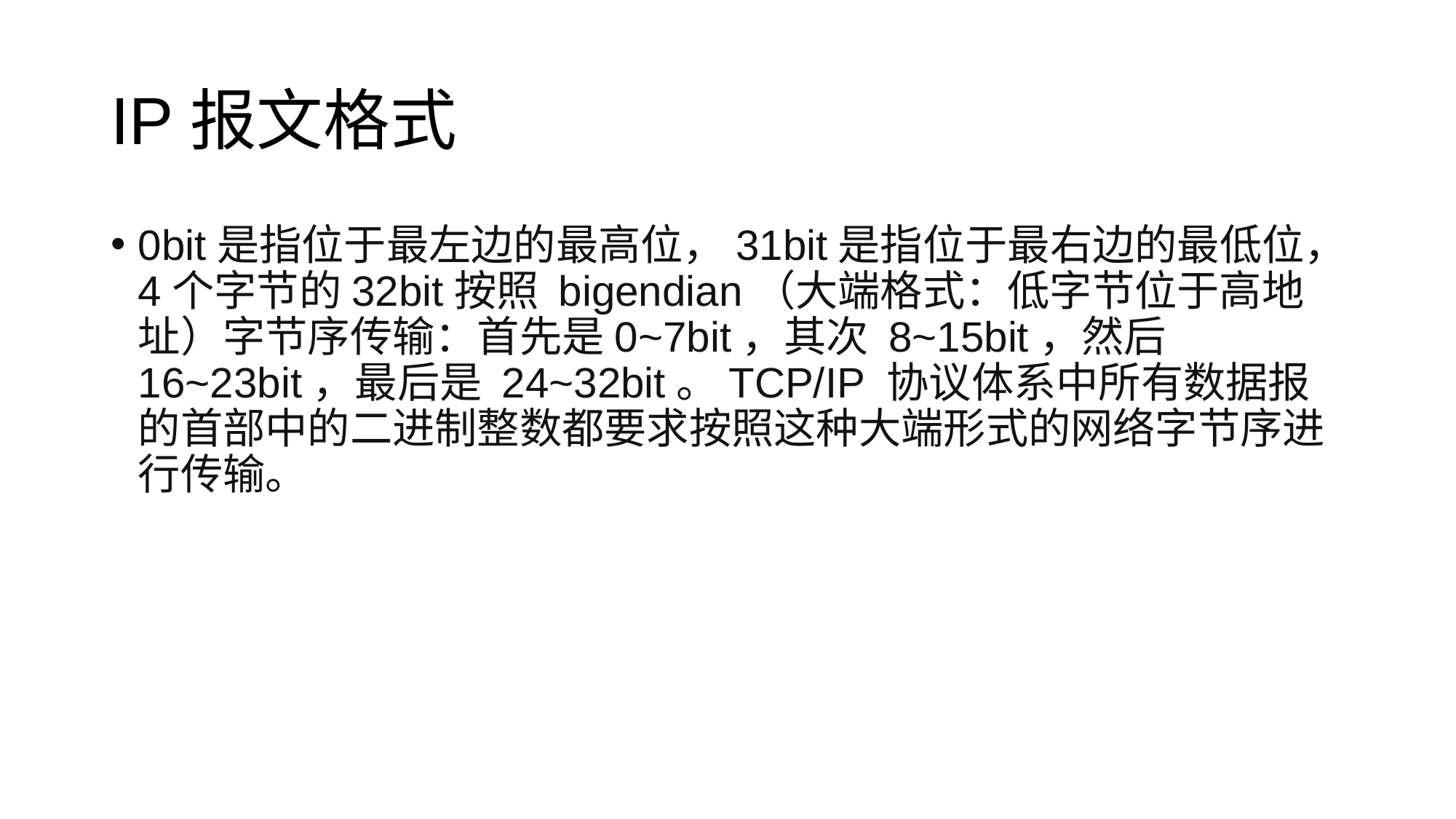

# IP报文格式
0bit是指位于最左边的最高位，31bit是指位于最右边的最低位，4个字节的32bit按照 bigendian（大端格式：低字节位于高地址）字节序传输：首先是0~7bit，其次 8~15bit，然后 16~23bit，最后是 24~32bit。TCP/IP 协议体系中所有数据报的首部中的二进制整数都要求按照这种大端形式的网络字节序进行传输。